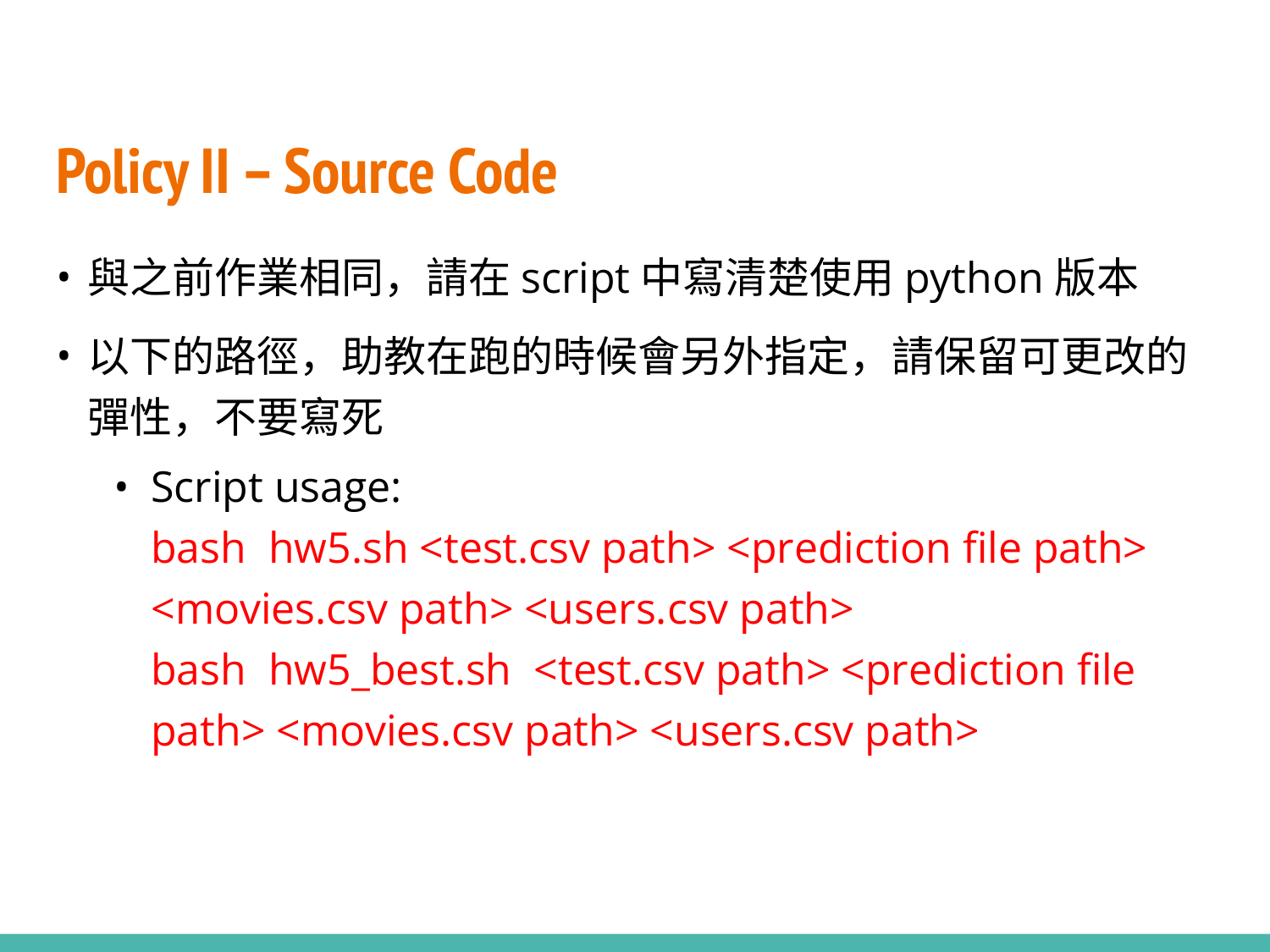

# Policy II – Source Code
與之前作業相同，請在script中寫清楚使用python版本
以下的路徑，助教在跑的時候會另外指定，請保留可更改的彈性，不要寫死
Script usage:
bash  hw5.sh <test.csv path> <prediction file path> <movies.csv path> <users.csv path>
bash  hw5_best.sh  <test.csv path> <prediction file path> <movies.csv path> <users.csv path>